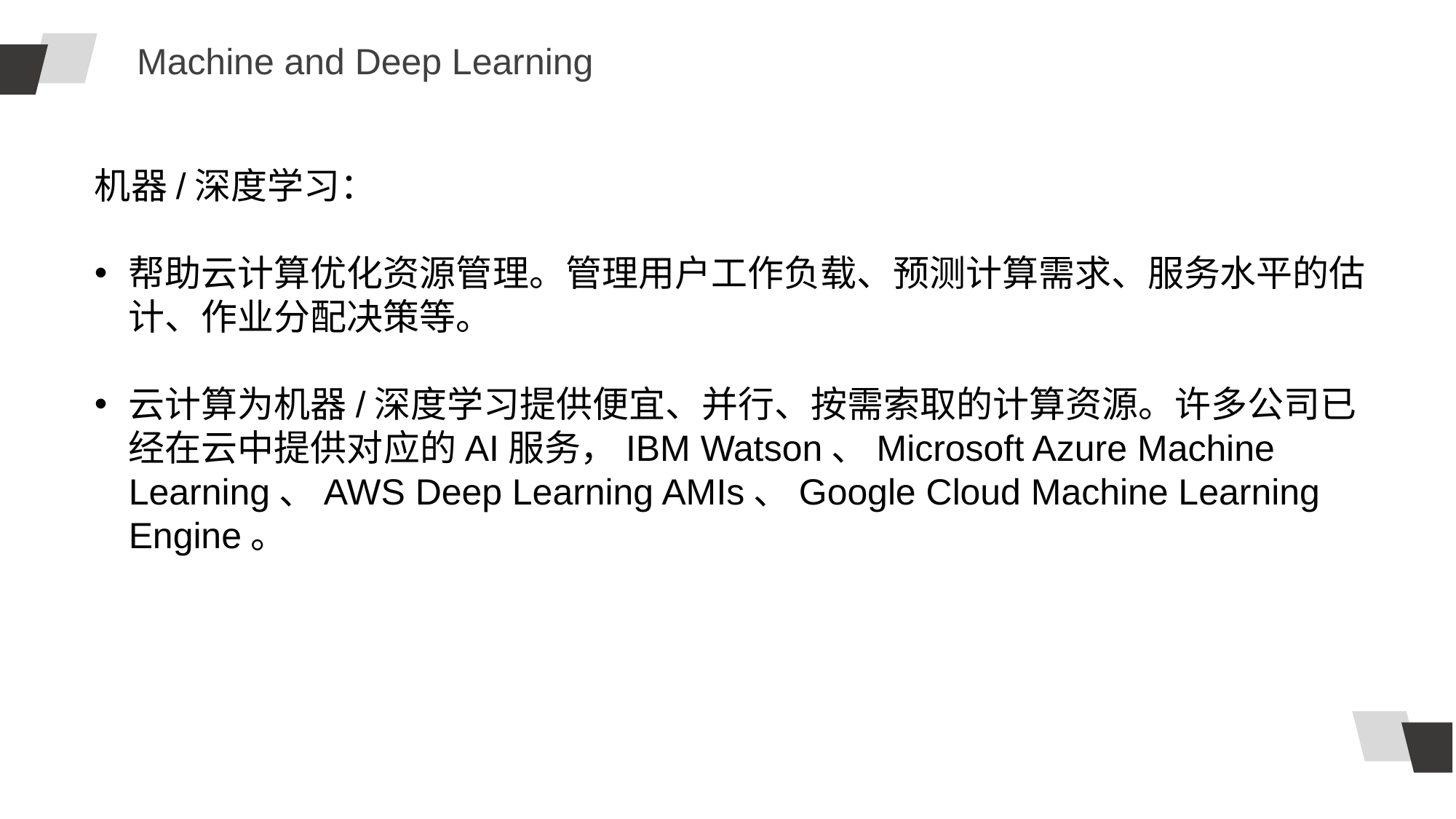

Machine and Deep Learning
机器/深度学习：

帮助云计算优化资源管理。管理用户工作负载、预测计算需求、服务水平的估计、作业分配决策等。

云计算为机器/深度学习提供便宜、并行、按需索取的计算资源。许多公司已经在云中提供对应的AI服务，IBM Watson、Microsoft Azure Machine Learning、AWS Deep Learning AMIs、Google Cloud Machine Learning Engine。